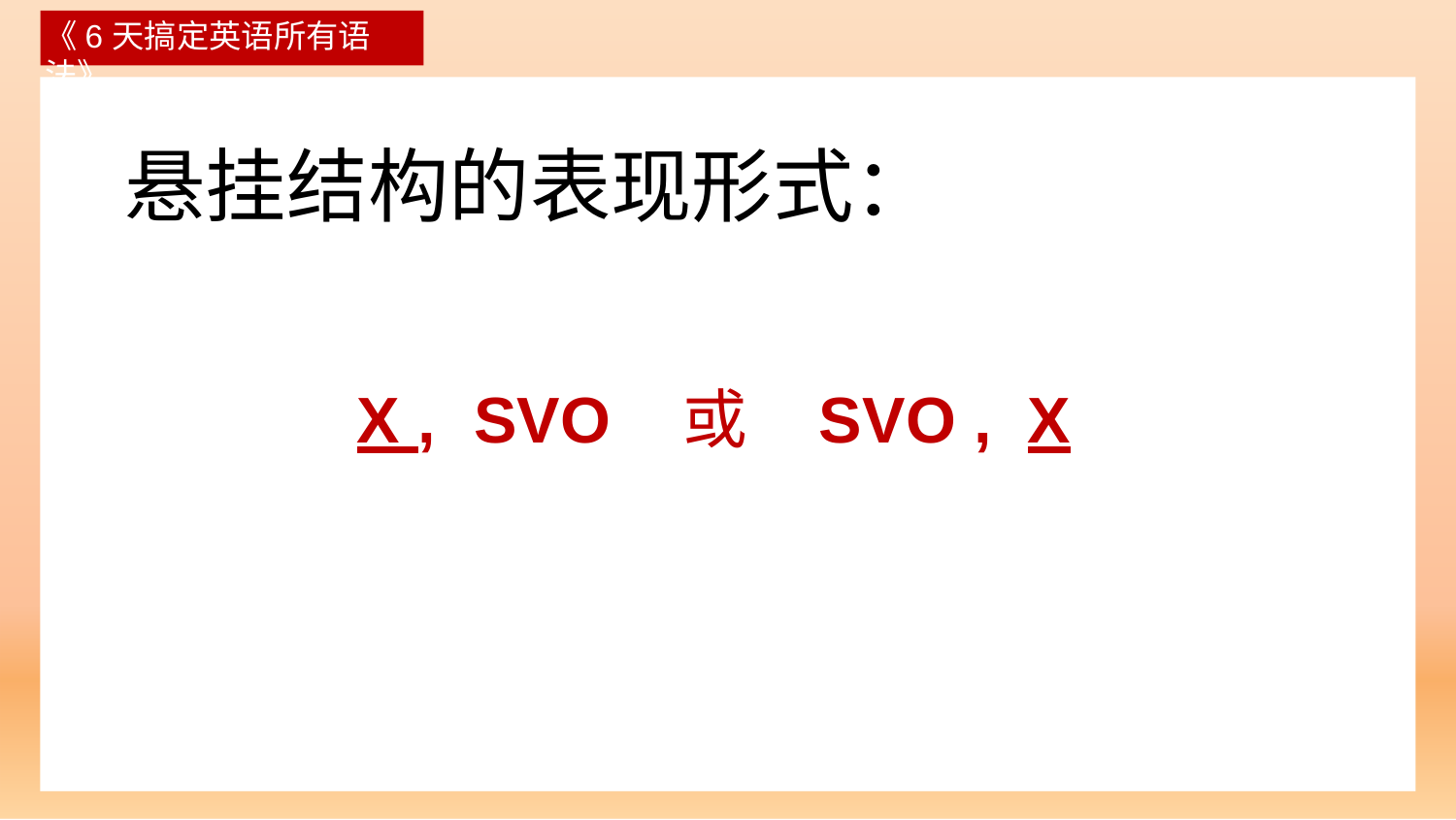

《6天搞定英语所有语法》
悬挂结构的表现形式：
X ,	SVO	或	SVO ,	X